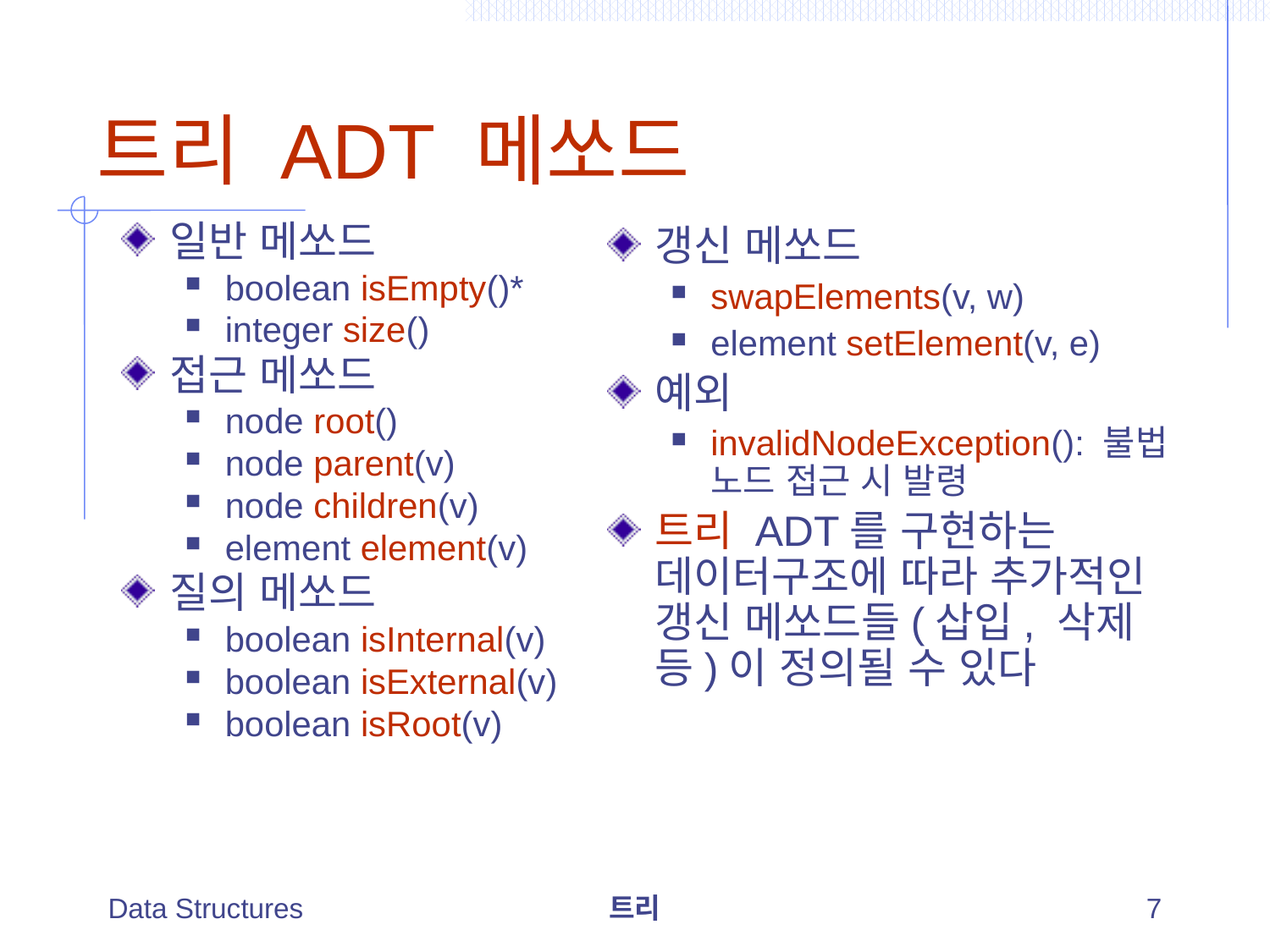

# 트리 ADT 메쏘드
일반 메쏘드
boolean isEmpty()*
integer size()
접근 메쏘드
node root()
node parent(v)
node children(v)
element element(v)
질의 메쏘드
boolean isInternal(v)
boolean isExternal(v)
boolean isRoot(v)
갱신 메쏘드
swapElements(v, w)
element setElement(v, e)
예외
invalidNodeException(): 불법 노드 접근 시 발령
트리 ADT를 구현하는 데이터구조에 따라 추가적인 갱신 메쏘드들(삽입, 삭제 등)이 정의될 수 있다
Data Structures
트리
7